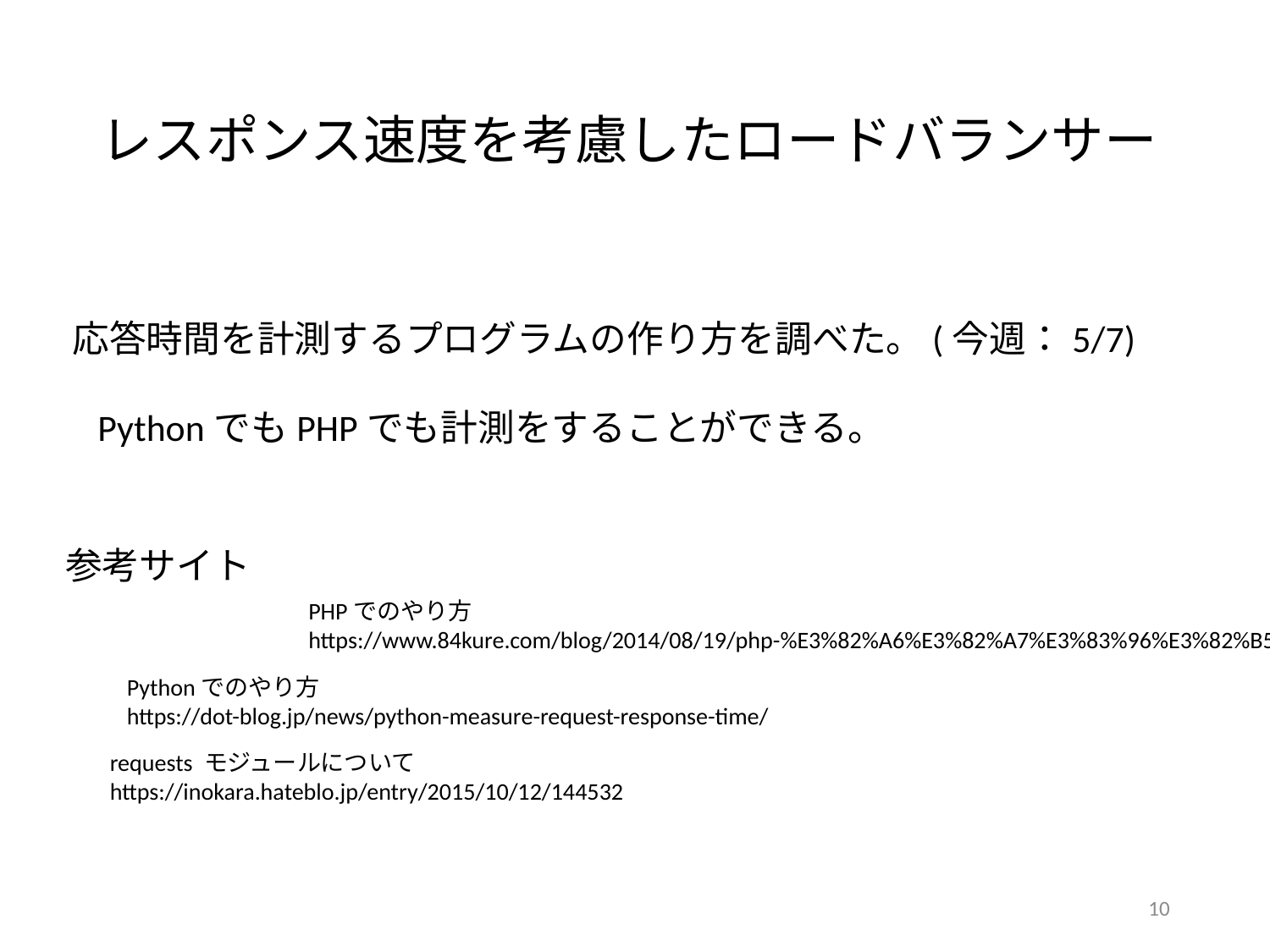

# レスポンス速度を考慮したロードバランサー
応答時間を計測するプログラムの作り方を調べた。(今週：5/7)

   PythonでもPHPでも計測をすることができる。
参考サイト
PHPでのやり方
https://www.84kure.com/blog/2014/08/19/php-%E3%82%A6%E3%82%A7%E3%83%96%E3%82%B5%E3%83%BC%E3%83%90%E3%83%BC%E3%81%AE%E3%83%AC%E3%82%B9%E3%83%9D%E3%83%B3%E3%82%B9%E3%82%BF%E3%82%A4%E3%83%A0%E3%82%92%E8%A8%88%E6%B8%AC%E3%81%99%E3%82%8B/
Pythonでのやり方
https://dot-blog.jp/news/python-measure-request-response-time/
requests モジュールについて
https://inokara.hateblo.jp/entry/2015/10/12/144532
10